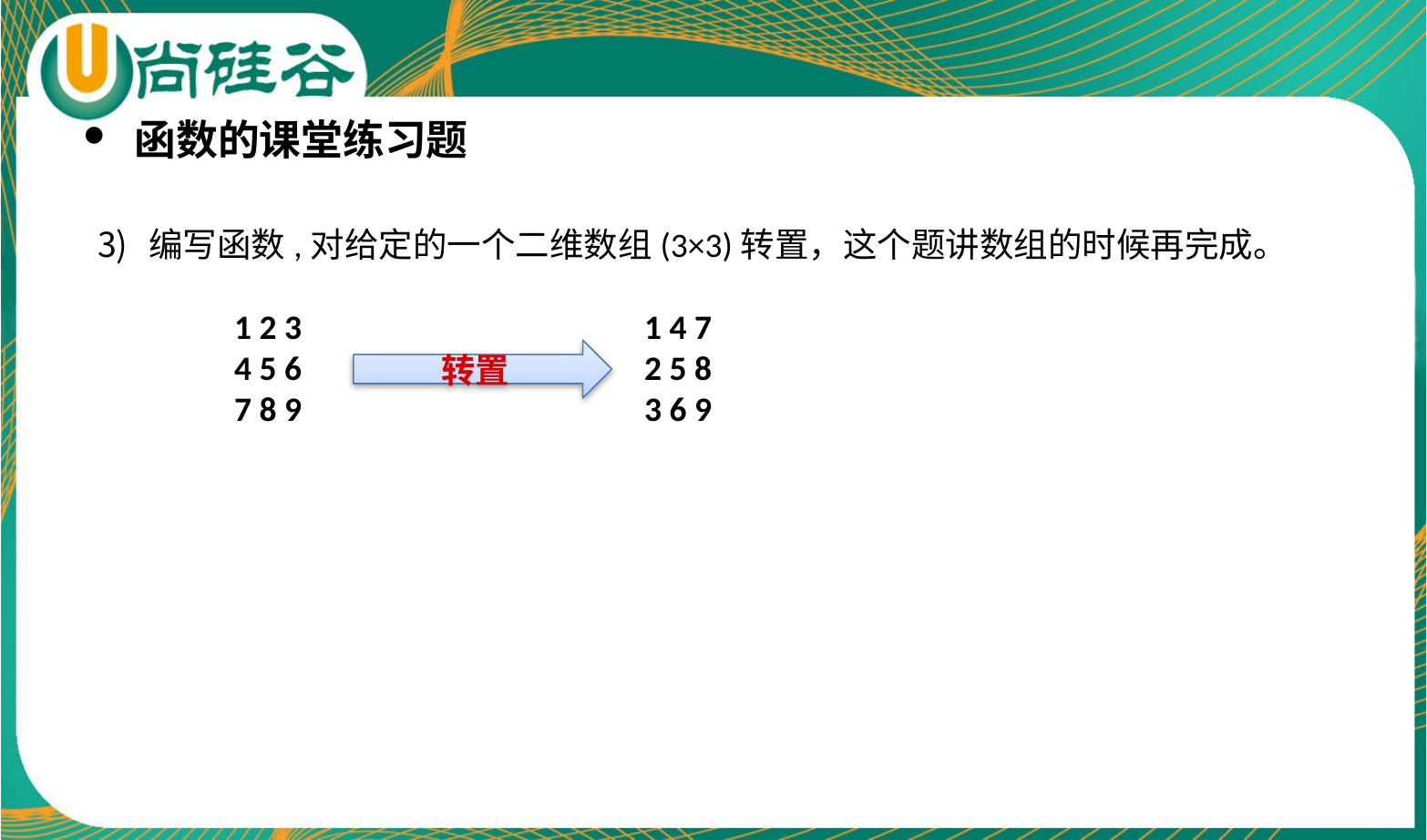

函数的课堂练习题

编写函数,对给定的一个二维数组(3×3)转置，这个题讲数组的时候再完成。
 	1 2 3			1 4 7
	4 5 6  			2 5 8
	7 8 9			3 6 9

转置